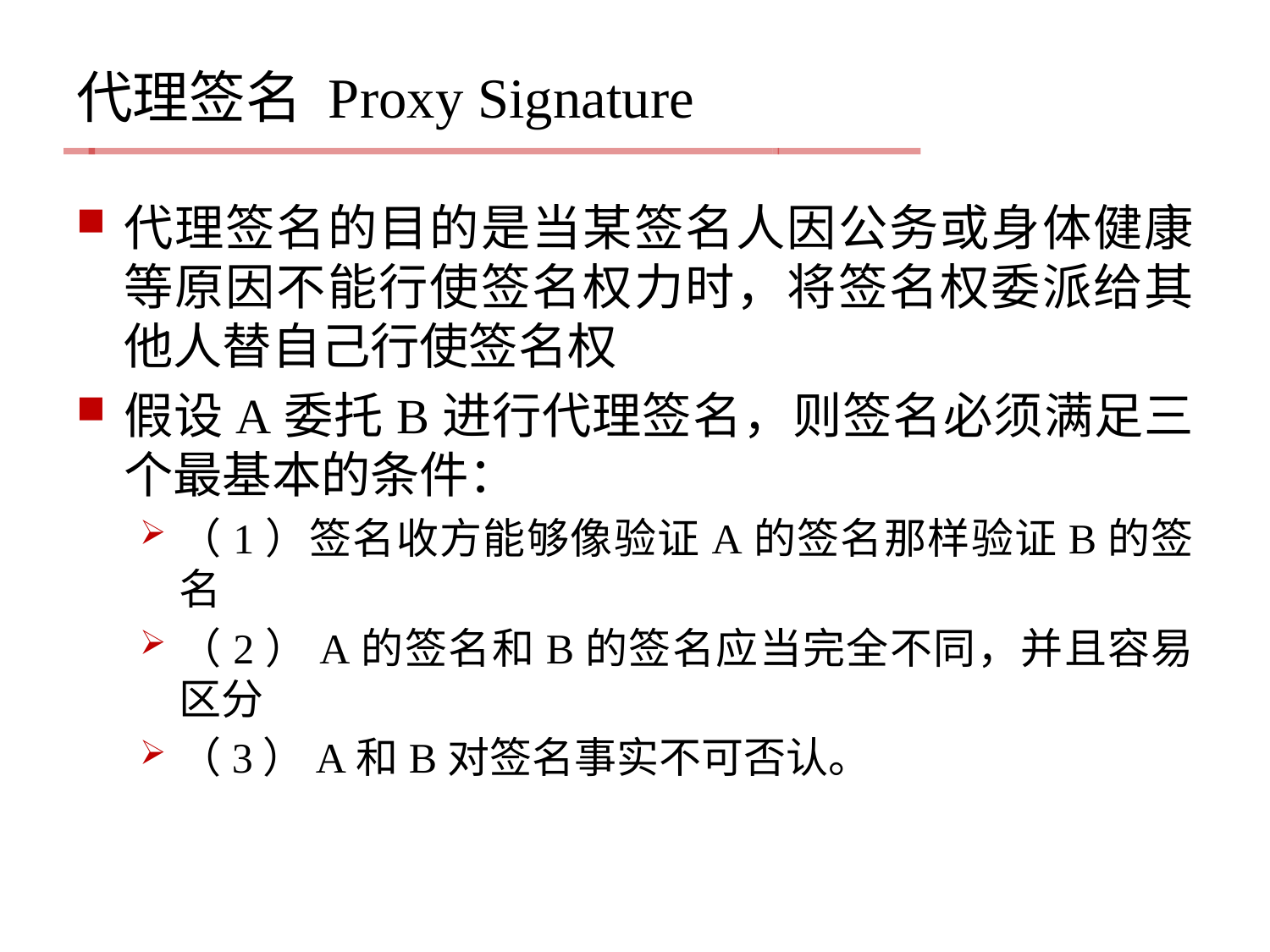

# 代理签名 Proxy Signature
代理签名的目的是当某签名人因公务或身体健康等原因不能行使签名权力时，将签名权委派给其他人替自己行使签名权
假设A委托B进行代理签名，则签名必须满足三个最基本的条件：
（1）签名收方能够像验证A的签名那样验证B的签名
（2）A的签名和B的签名应当完全不同，并且容易区分
（3）A和B对签名事实不可否认。